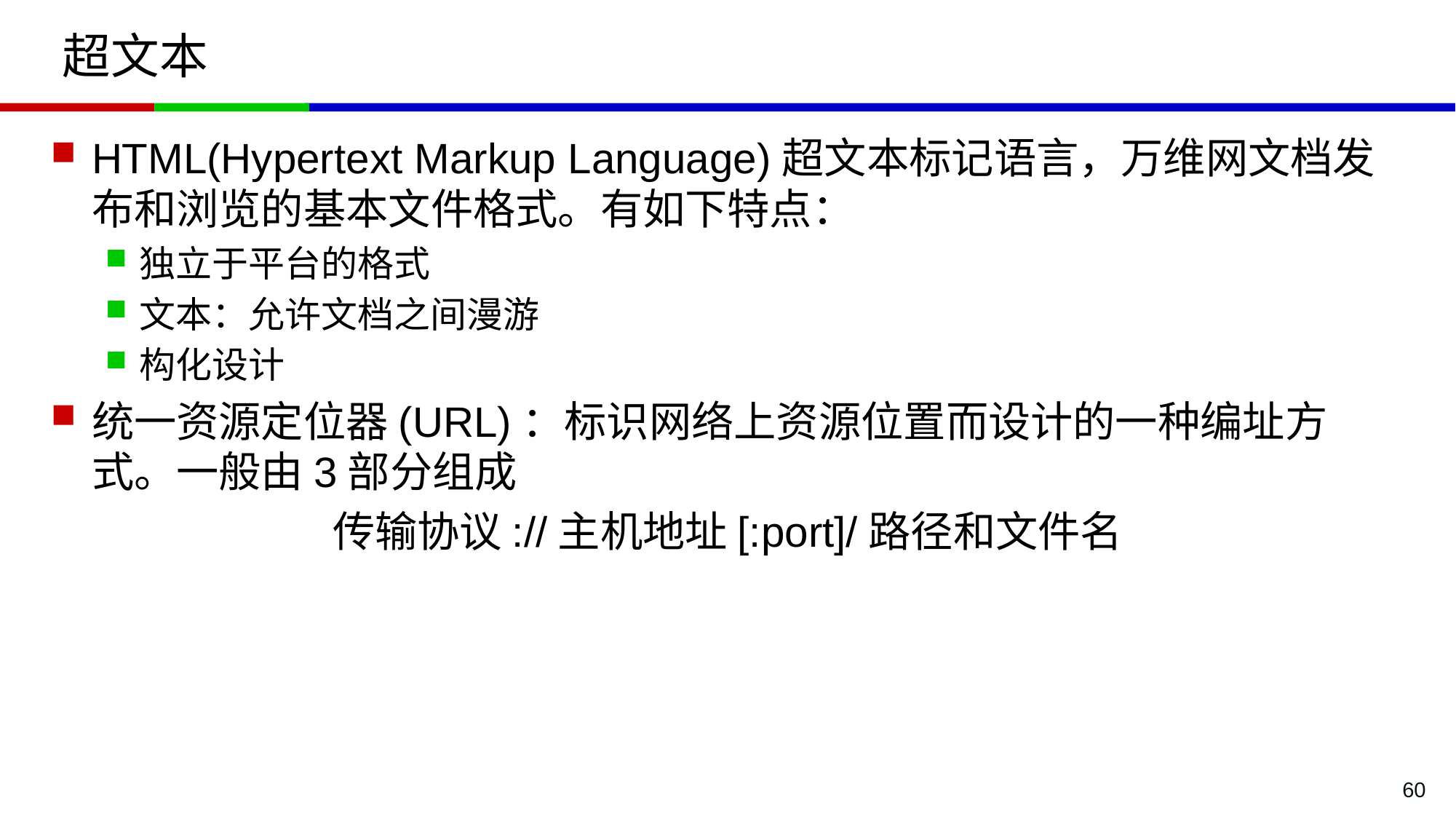

# 超文本
HTML(Hypertext Markup Language)超文本标记语言，万维网文档发布和浏览的基本文件格式。有如下特点：
独立于平台的格式
文本：允许文档之间漫游
构化设计
统一资源定位器(URL)：标识网络上资源位置而设计的一种编址方式。一般由3部分组成
传输协议://主机地址[:port]/路径和文件名
60